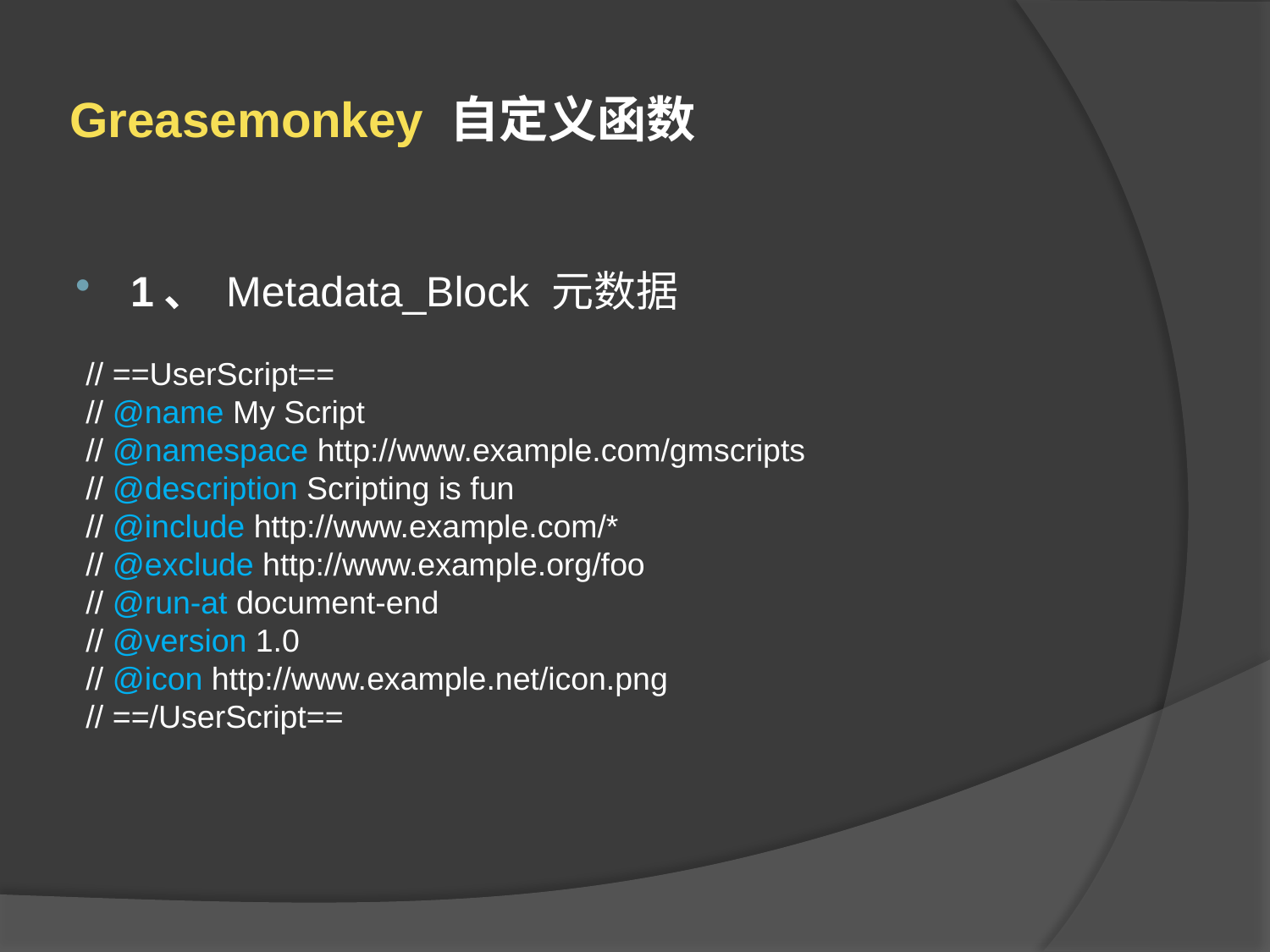

# Greasemonkey 自定义函数
1、 Metadata_Block 元数据

// ==UserScript==
// @name My Script
// @namespace http://www.example.com/gmscripts
// @description Scripting is fun
// @include http://www.example.com/*
// @exclude http://www.example.org/foo
// @run-at document-end
// @version 1.0
// @icon http://www.example.net/icon.png
// ==/UserScript==